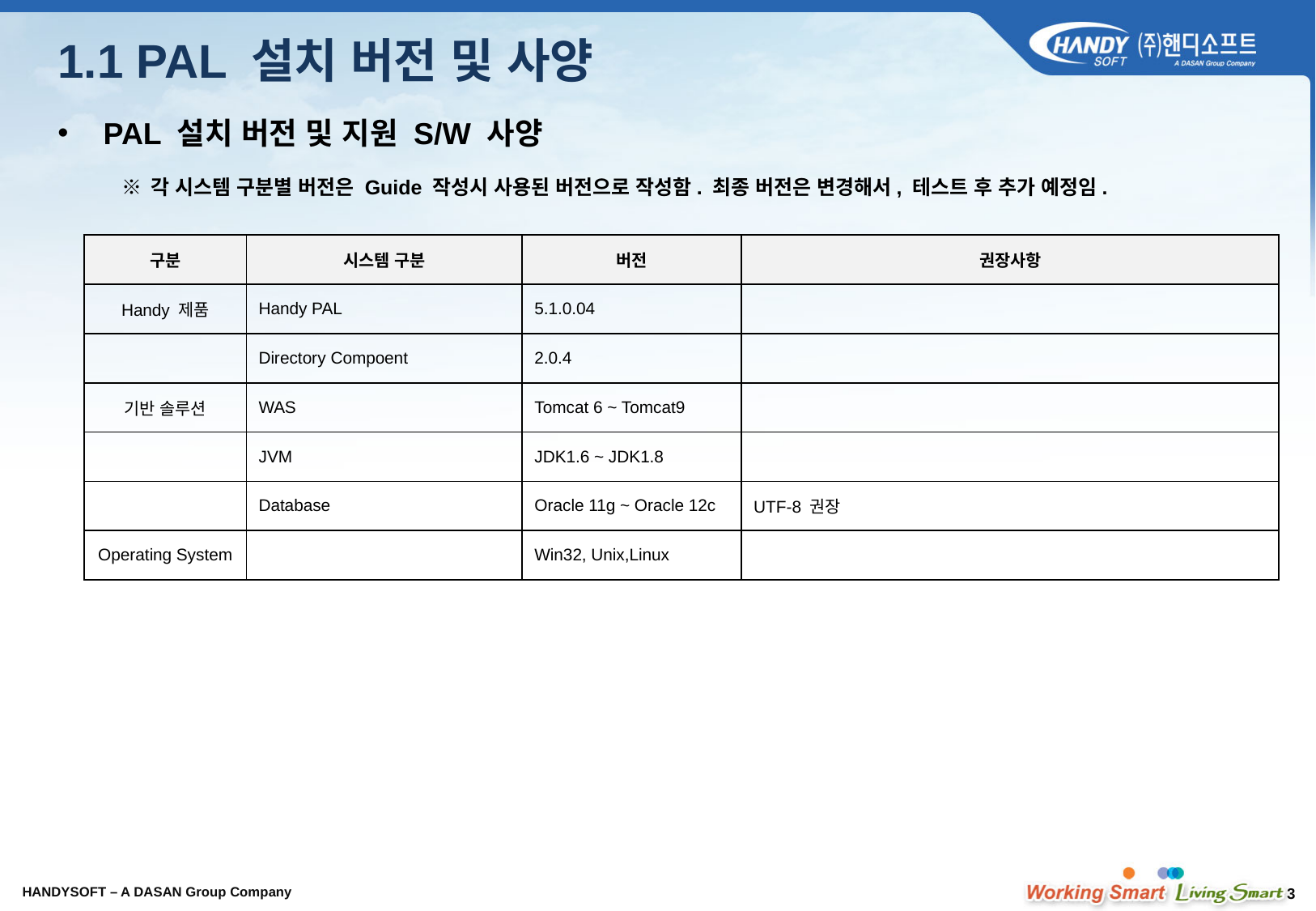

# 1.1 PAL 설치 버전 및 사양
PAL 설치 버전 및 지원 S/W 사양

※ 각 시스템 구분별 버전은 Guide 작성시 사용된 버전으로 작성함. 최종 버전은 변경해서, 테스트 후 추가 예정임.
| 구분 | 시스템 구분 | 버전 | 권장사항 |
| --- | --- | --- | --- |
| Handy 제품 | Handy PAL | 5.1.0.04 |  |
|  | Directory Compoent | 2.0.4 |  |
| 기반 솔루션 | WAS | Tomcat 6 ~ Tomcat9 |  |
|  | JVM | JDK1.6 ~ JDK1.8 |  |
|  | Database | Oracle 11g ~ Oracle 12c | UTF-8 권장 |
| Operating System |  | Win32, Unix,Linux |  |